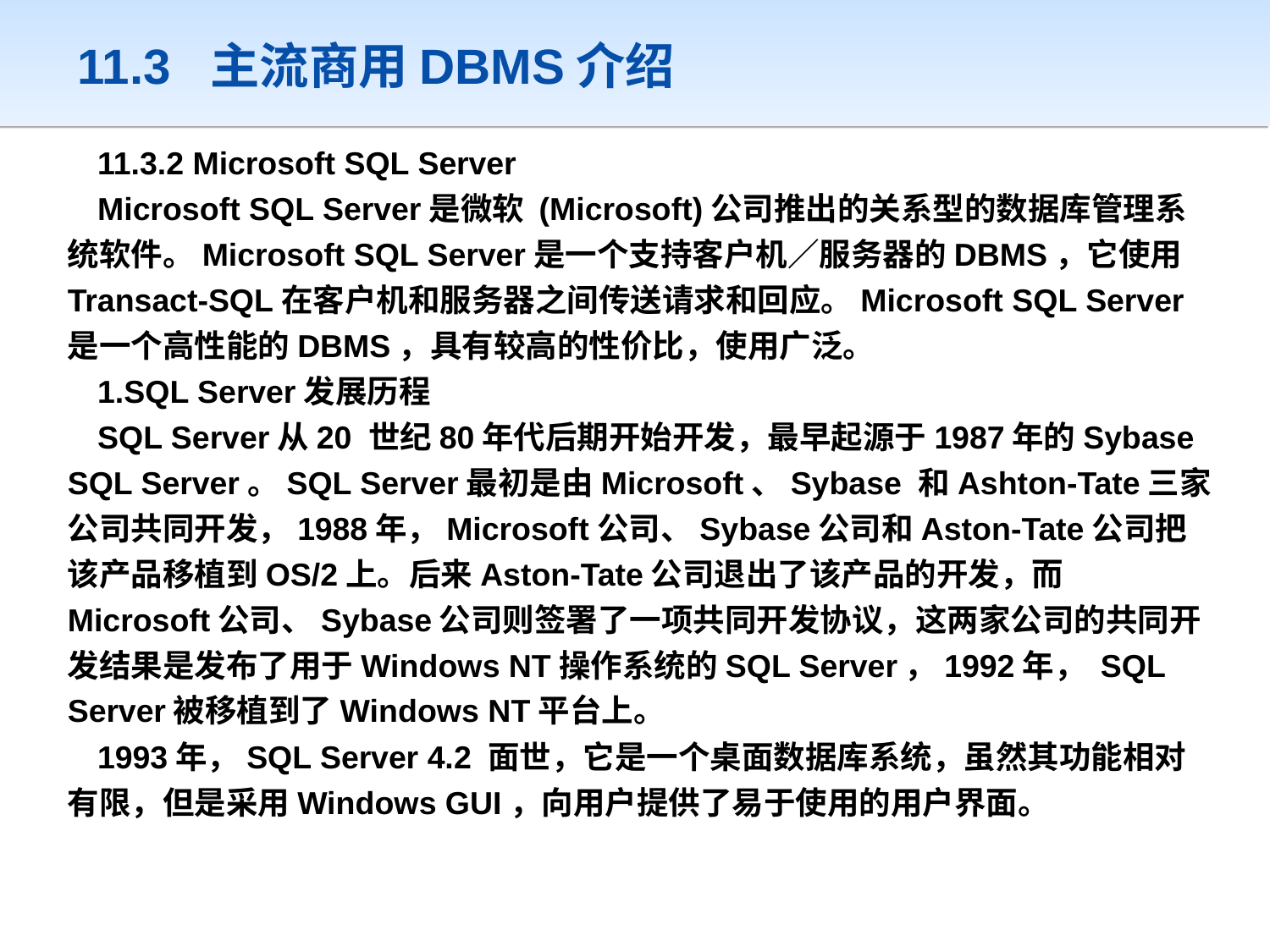

# 11.3  主流商用DBMS介绍
11.3.2 Microsoft SQL Server
Microsoft SQL Server是微软 (Microsoft)公司推出的关系型的数据库管理系统软件。Microsoft SQL Server是一个支持客户机／服务器的DBMS，它使用Transact-SQL在客户机和服务器之间传送请求和回应。Microsoft SQL Server是一个高性能的DBMS，具有较高的性价比，使用广泛。
1.SQL Server发展历程
SQL Server从20 世纪80年代后期开始开发，最早起源于1987年的Sybase SQL Server。SQL Server最初是由Microsoft、Sybase 和Ashton-Tate三家公司共同开发，1988年，Microsoft公司、Sybase公司和Aston-Tate公司把该产品移植到OS/2上。后来Aston-Tate公司退出了该产品的开发，而Microsoft公司、Sybase公司则签署了一项共同开发协议，这两家公司的共同开发结果是发布了用于Windows NT操作系统的SQL Server，1992年， SQL Server被移植到了Windows NT平台上。
1993年，SQL Server 4.2 面世，它是一个桌面数据库系统，虽然其功能相对有限，但是采用Windows GUI，向用户提供了易于使用的用户界面。